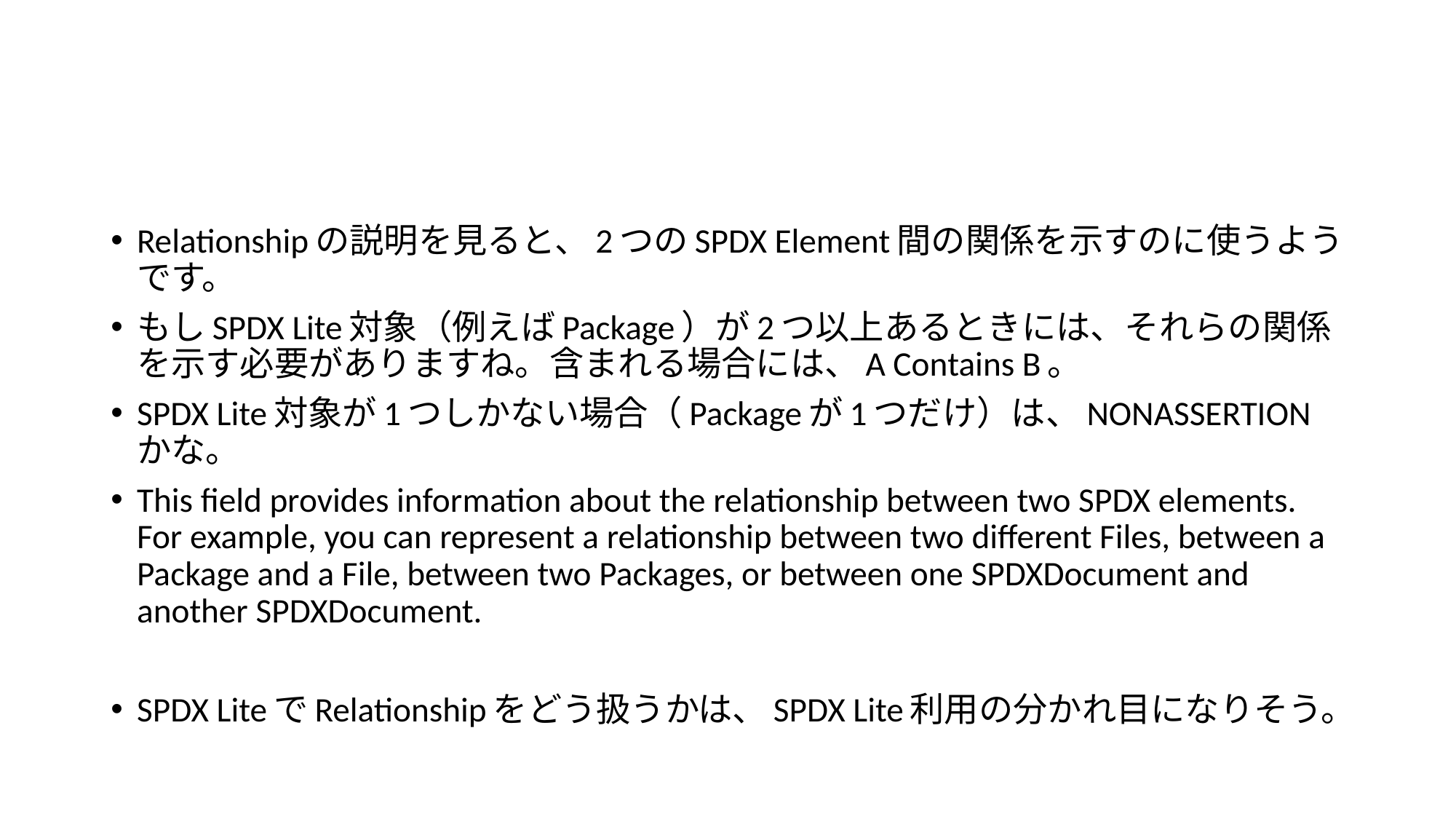

#
Relationshipの説明を見ると、2つのSPDX Element間の関係を示すのに使うようです。
もしSPDX Lite対象（例えばPackage）が2つ以上あるときには、それらの関係を示す必要がありますね。含まれる場合には、A Contains B。
SPDX Lite対象が1つしかない場合（Packageが1つだけ）は、NONASSERTIONかな。
This field provides information about the relationship between two SPDX elements. For example, you can represent a relationship between two different Files, between a Package and a File, between two Packages, or between one SPDXDocument and another SPDXDocument.

SPDX LiteでRelationshipをどう扱うかは、SPDX Lite利用の分かれ目になりそう。